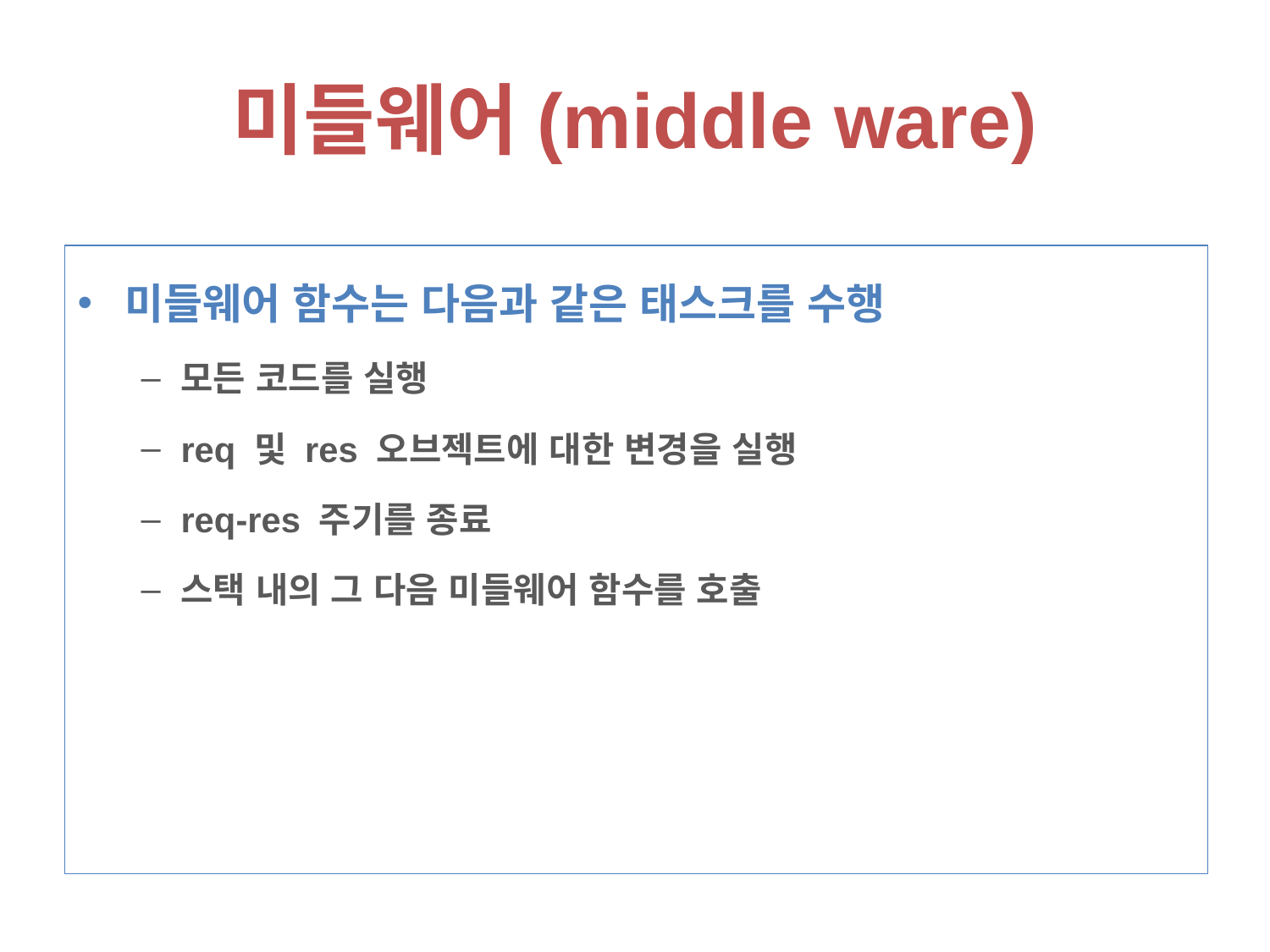

미들웨어(middle ware)
미들웨어 함수는 다음과 같은 태스크를 수행
모든 코드를 실행
req 및 res 오브젝트에 대한 변경을 실행
req-res 주기를 종료
스택 내의 그 다음 미들웨어 함수를 호출